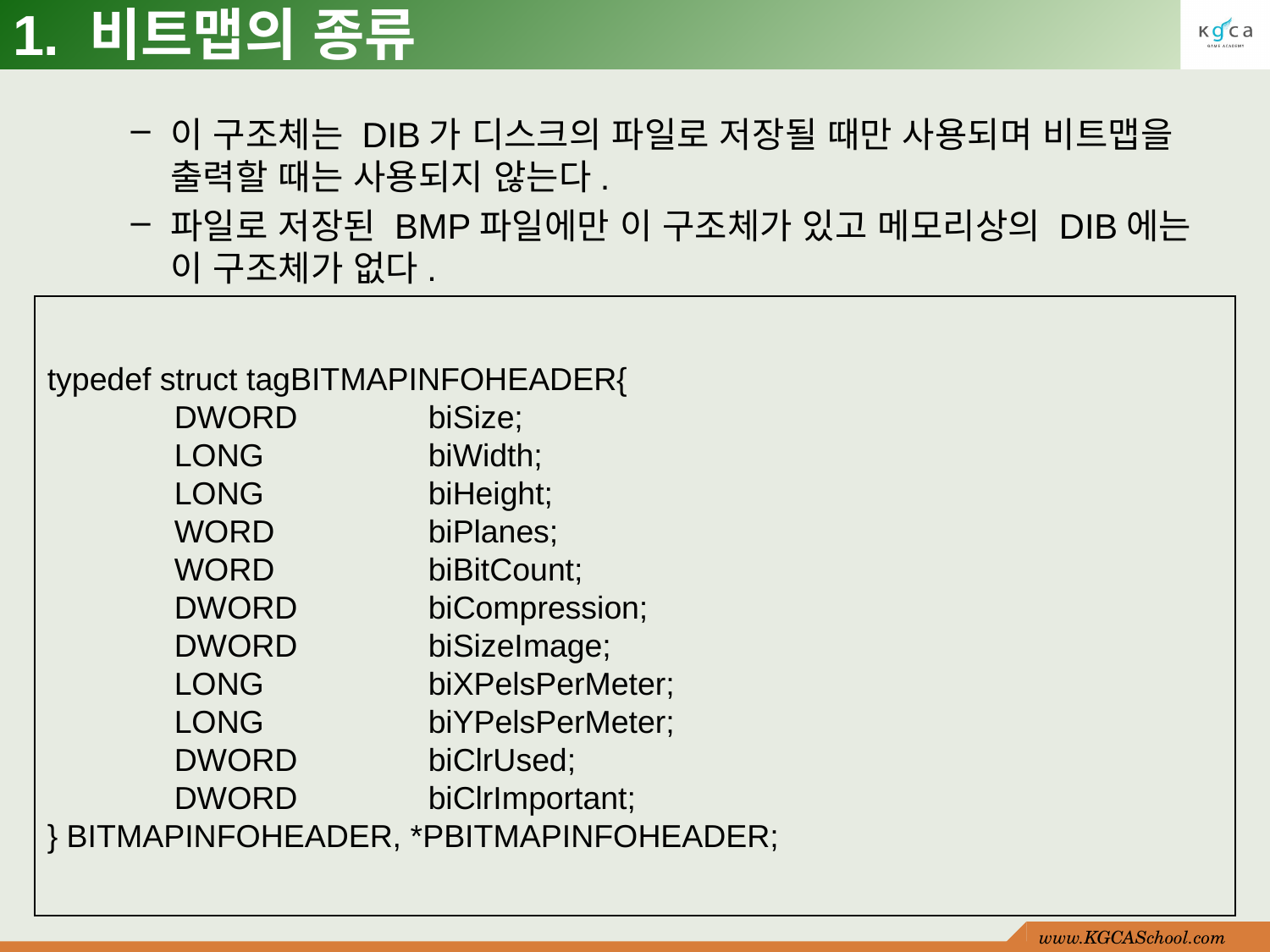

# 1. 비트맵의 종류
이 구조체는 DIB가 디스크의 파일로 저장될 때만 사용되며 비트맵을 출력할 때는 사용되지 않는다.
파일로 저장된 BMP파일에만 이 구조체가 있고 메모리상의 DIB에는 이 구조체가 없다.

typedef struct tagBITMAPINFOHEADER{
	DWORD 	biSize;
	LONG 		biWidth;
	LONG 		biHeight;
	WORD 		biPlanes;
	WORD 		biBitCount;
	DWORD 	biCompression;
	DWORD 	biSizeImage;
	LONG 		biXPelsPerMeter;
	LONG 		biYPelsPerMeter;
	DWORD 	biClrUsed;
	DWORD 	biClrImportant;
} BITMAPINFOHEADER, *PBITMAPINFOHEADER;